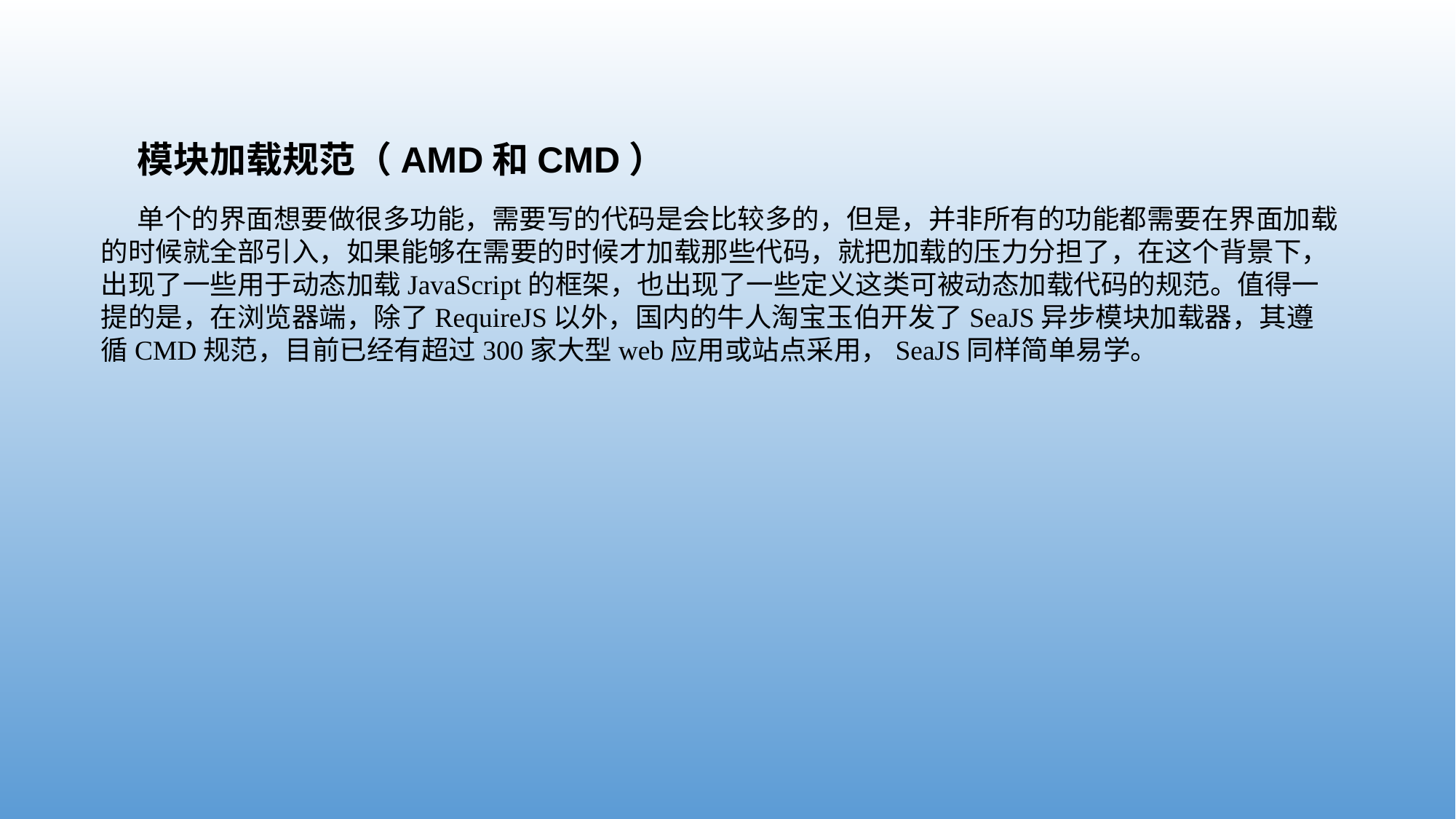

模块加载规范（AMD和CMD）

单个的界面想要做很多功能，需要写的代码是会比较多的，但是，并非所有的功能都需要在界面加载的时候就全部引入，如果能够在需要的时候才加载那些代码，就把加载的压力分担了，在这个背景下，出现了一些用于动态加载JavaScript的框架，也出现了一些定义这类可被动态加载代码的规范。值得一提的是，在浏览器端，除了RequireJS以外，国内的牛人淘宝玉伯开发了SeaJS异步模块加载器，其遵循CMD规范，目前已经有超过300家大型web应用或站点采用，SeaJS同样简单易学。